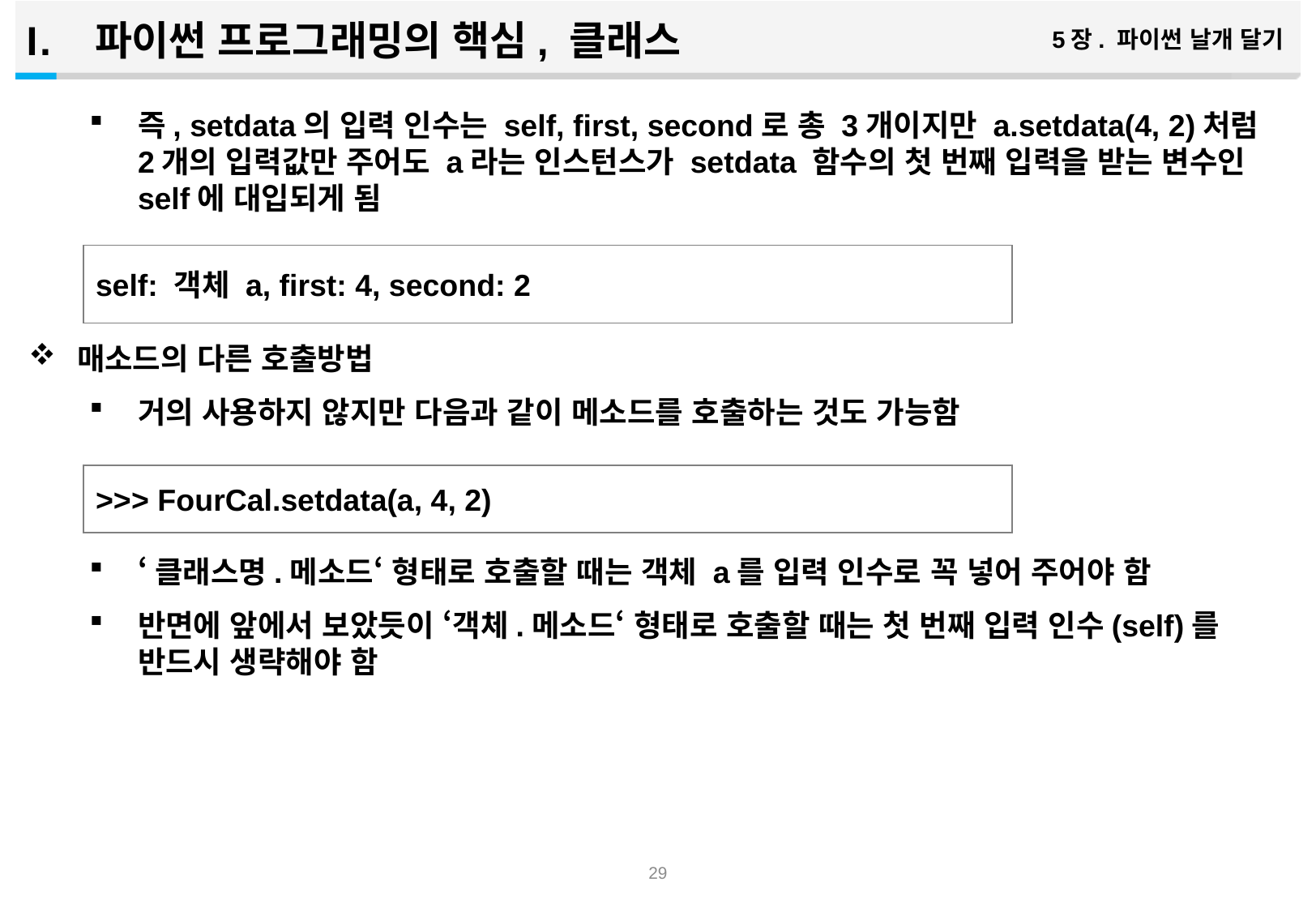

파이썬 프로그래밍의 핵심, 클래스
5장. 파이썬 날개 달기
즉, setdata의 입력 인수는 self, first, second로 총 3개이지만 a.setdata(4, 2)처럼   2개의 입력값만 주어도 a라는 인스턴스가 setdata 함수의 첫 번째 입력을 받는 변수인 self에 대입되게 됨

매소드의 다른 호출방법
거의 사용하지 않지만 다음과 같이 메소드를 호출하는 것도 가능함

‘클래스명.메소드‘ 형태로 호출할 때는 객체 a를 입력 인수로 꼭 넣어 주어야 함
반면에 앞에서 보았듯이 ‘객체.메소드‘ 형태로 호출할 때는 첫 번째 입력 인수(self)를 반드시 생략해야 함

self: 객체 a, first: 4, second: 2
>>> FourCal.setdata(a, 4, 2)
29